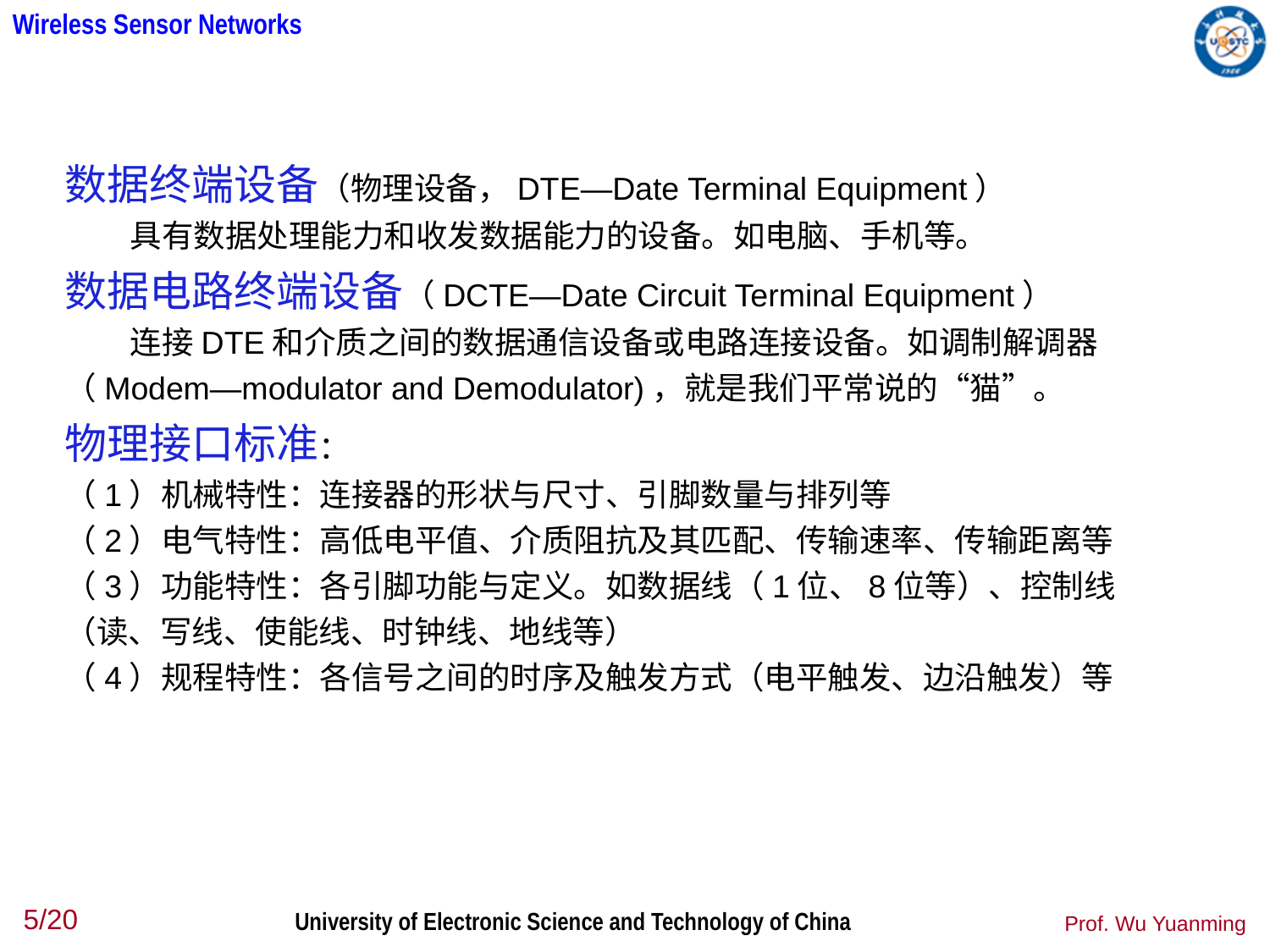

数据终端设备（物理设备，DTE—Date Terminal Equipment）
        具有数据处理能力和收发数据能力的设备。如电脑、手机等。
数据电路终端设备（DCTE—Date Circuit Terminal Equipment）
        连接DTE和介质之间的数据通信设备或电路连接设备。如调制解调器（Modem—modulator and Demodulator)，就是我们平常说的“猫”。
物理接口标准：
（1）机械特性：连接器的形状与尺寸、引脚数量与排列等
（2）电气特性：高低电平值、介质阻抗及其匹配、传输速率、传输距离等
（3）功能特性：各引脚功能与定义。如数据线（1位、8位等）、控制线（读、写线、使能线、时钟线、地线等）
（4）规程特性：各信号之间的时序及触发方式（电平触发、边沿触发）等
5/20
Prof. Wu Yuanming